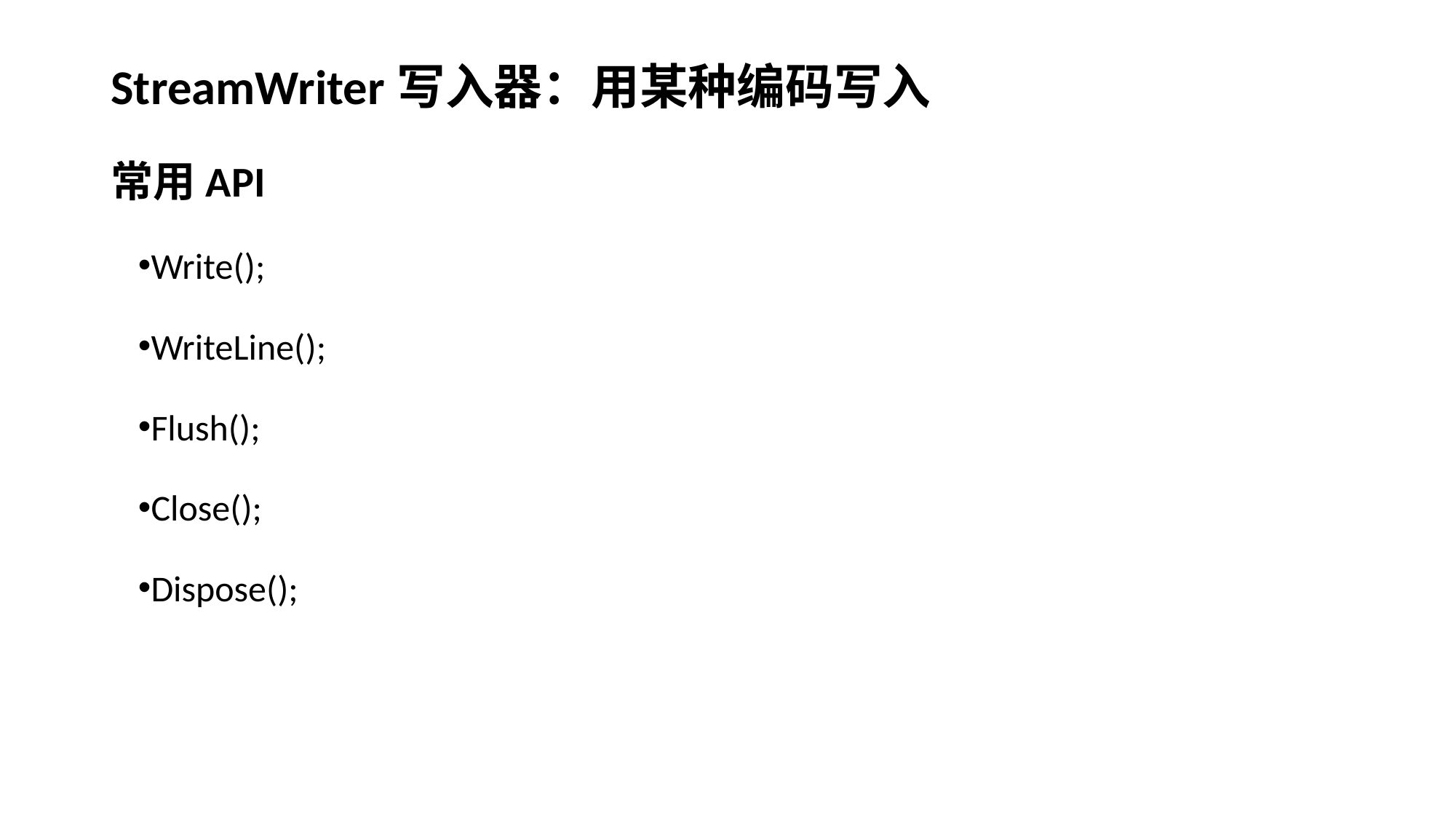

StreamWriter写入器：用某种编码写入
常用API
Write();
WriteLine();
Flush();
Close();
Dispose();